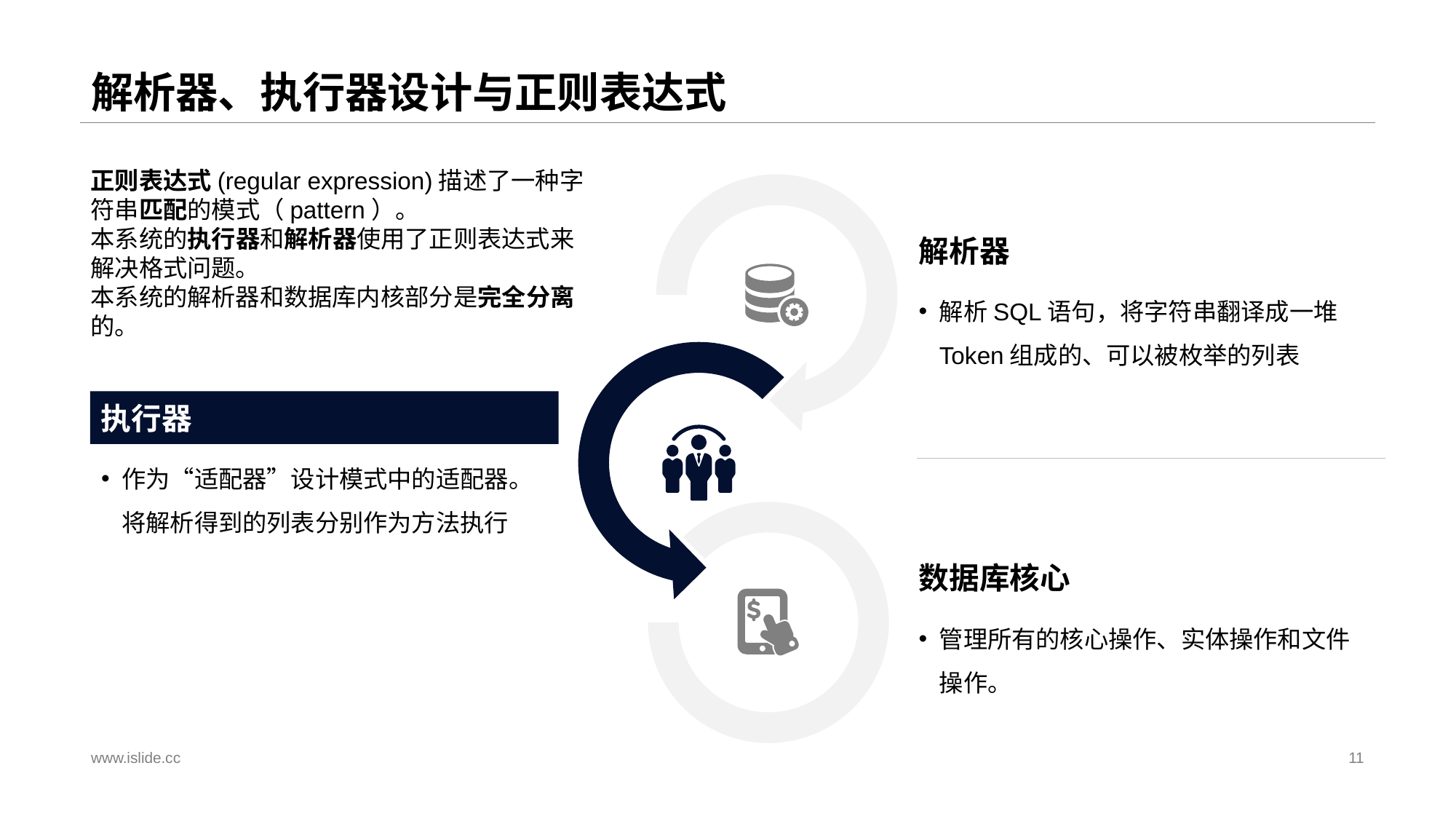

# 解析器、执行器设计与正则表达式

解析器

解析SQL语句，将字符串翻译成一堆Token组成的、可以被枚举的列表

执行器
作为“适配器”设计模式中的适配器。将解析得到的列表分别作为方法执行

数据库核心

管理所有的核心操作、实体操作和文件操作。
正则表达式(regular expression)描述了一种字符串匹配的模式（pattern）。
本系统的执行器和解析器使用了正则表达式来解决格式问题。
本系统的解析器和数据库内核部分是完全分离的。
www.islide.cc
11